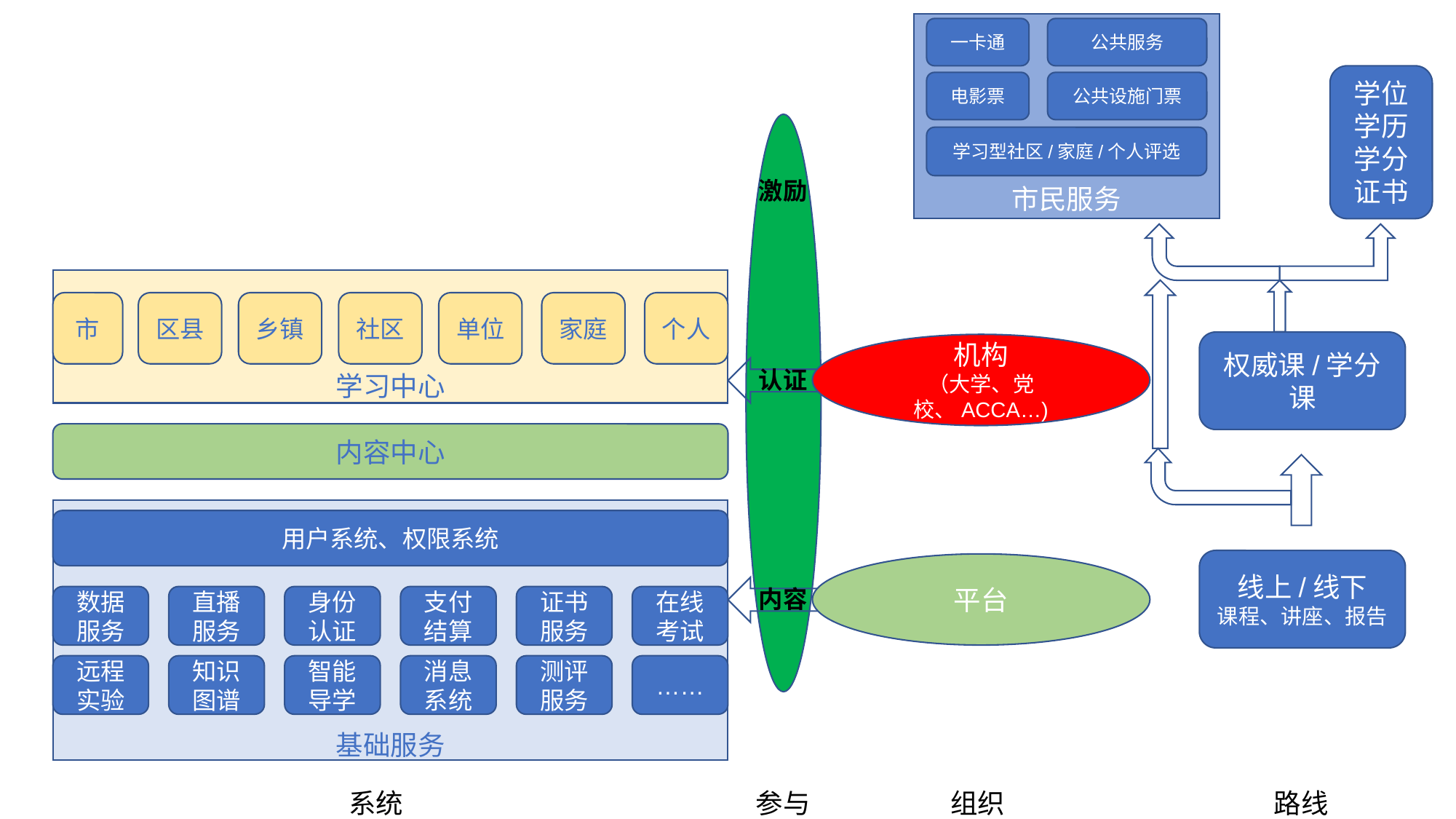

市民服务
一卡通
公共服务
学位
学历
学分
证书
电影票
公共设施门票

学习型社区/家庭/个人评选
激励

学习中心

市
区县
乡镇
社区
单位
家庭
个人
权威课/学分课
机构
（大学、党校、ACCA…)

认证

内容中心

基础服务
用户系统、权限系统
线上/线下
课程、讲座、报告
平台

内容
数据服务
直播服务
身份认证
支付
结算
证书服务
在线考试
远程实验
知识图谱
智能导学
消息系统
测评服务
……
系统
参与
组织
路线